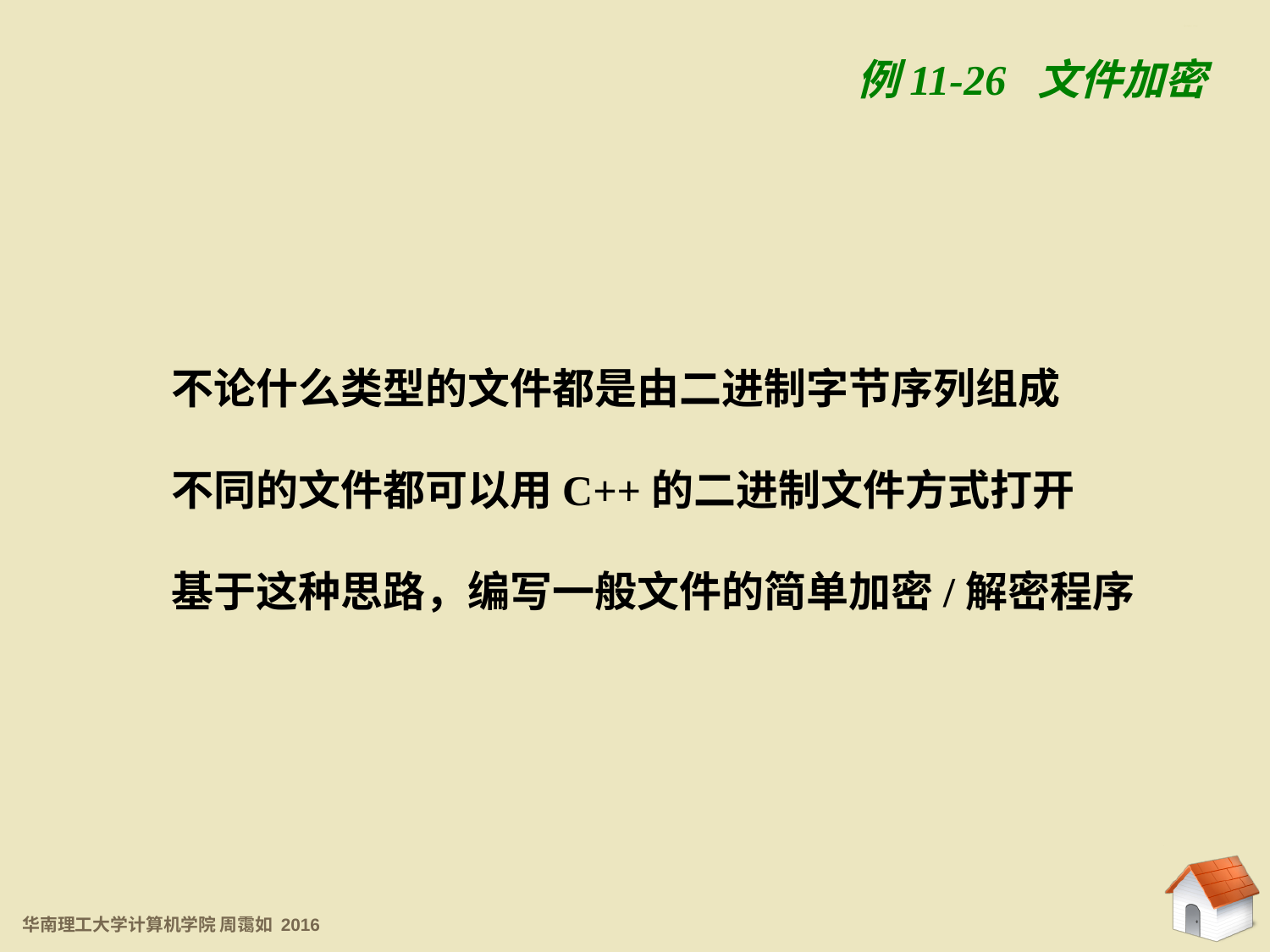

11.5.4  二进制文件
例11-26  文件加密
不论什么类型的文件都是由二进制字节序列组成
不同的文件都可以用C++的二进制文件方式打开
基于这种思路，编写一般文件的简单加密/解密程序